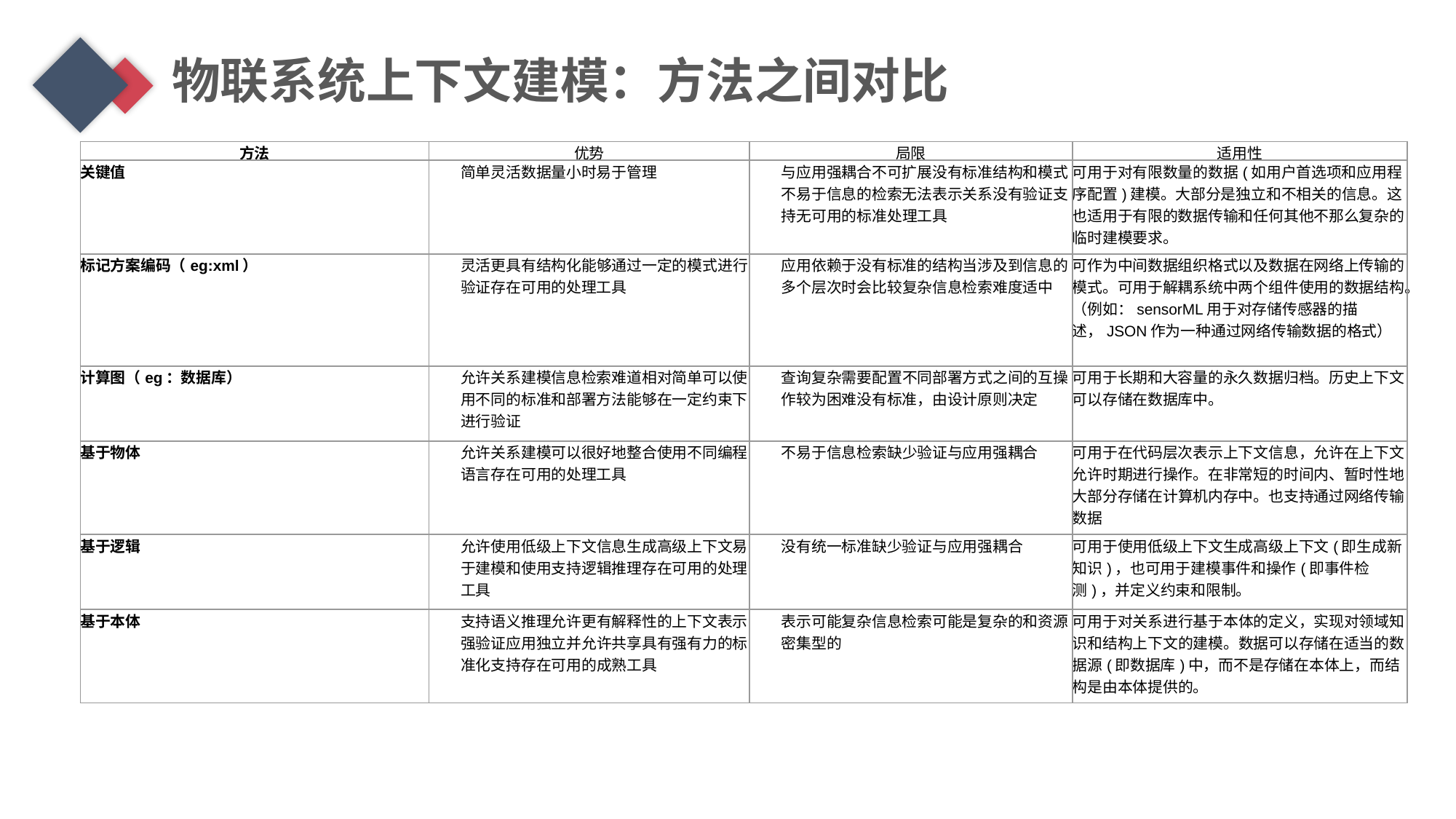

物联系统上下文建模：方法之间对比

| 方法 | 优势 | 局限 | 适用性 |
| --- | --- | --- | --- |
| 关键值 | 简单灵活数据量小时易于管理 | 与应用强耦合不可扩展没有标准结构和模式不易于信息的检索无法表示关系没有验证支持无可用的标准处理工具 | 可用于对有限数量的数据(如用户首选项和应用程序配置)建模。大部分是独立和不相关的信息。这也适用于有限的数据传输和任何其他不那么复杂的临时建模要求。 |
| 标记方案编码（eg:xml） | 灵活更具有结构化能够通过一定的模式进行验证存在可用的处理工具 | 应用依赖于没有标准的结构当涉及到信息的多个层次时会比较复杂信息检索难度适中 | 可作为中间数据组织格式以及数据在网络上传输的模式。可用于解耦系统中两个组件使用的数据结构。（例如：sensorML用于对存储传感器的描述，JSON作为一种通过网络传输数据的格式） |
| 计算图（eg：数据库） | 允许关系建模信息检索难道相对简单可以使用不同的标准和部署方法能够在一定约束下进行验证 | 查询复杂需要配置不同部署方式之间的互操作较为困难没有标准，由设计原则决定 | 可用于长期和大容量的永久数据归档。历史上下文可以存储在数据库中。 |
| 基于物体 | 允许关系建模可以很好地整合使用不同编程语言存在可用的处理工具 | 不易于信息检索缺少验证与应用强耦合 | 可用于在代码层次表示上下文信息，允许在上下文允许时期进行操作。在非常短的时间内、暂时性地大部分存储在计算机内存中。也支持通过网络传输数据 |
| 基于逻辑 | 允许使用低级上下文信息生成高级上下文易于建模和使用支持逻辑推理存在可用的处理工具 | 没有统一标准缺少验证与应用强耦合 | 可用于使用低级上下文生成高级上下文(即生成新知识)，也可用于建模事件和操作(即事件检测)，并定义约束和限制。 |
| 基于本体 | 支持语义推理允许更有解释性的上下文表示强验证应用独立并允许共享具有强有力的标准化支持存在可用的成熟工具 | 表示可能复杂信息检索可能是复杂的和资源密集型的 | 可用于对关系进行基于本体的定义，实现对领域知识和结构上下文的建模。数据可以存储在适当的数据源(即数据库)中，而不是存储在本体上，而结构是由本体提供的。 |